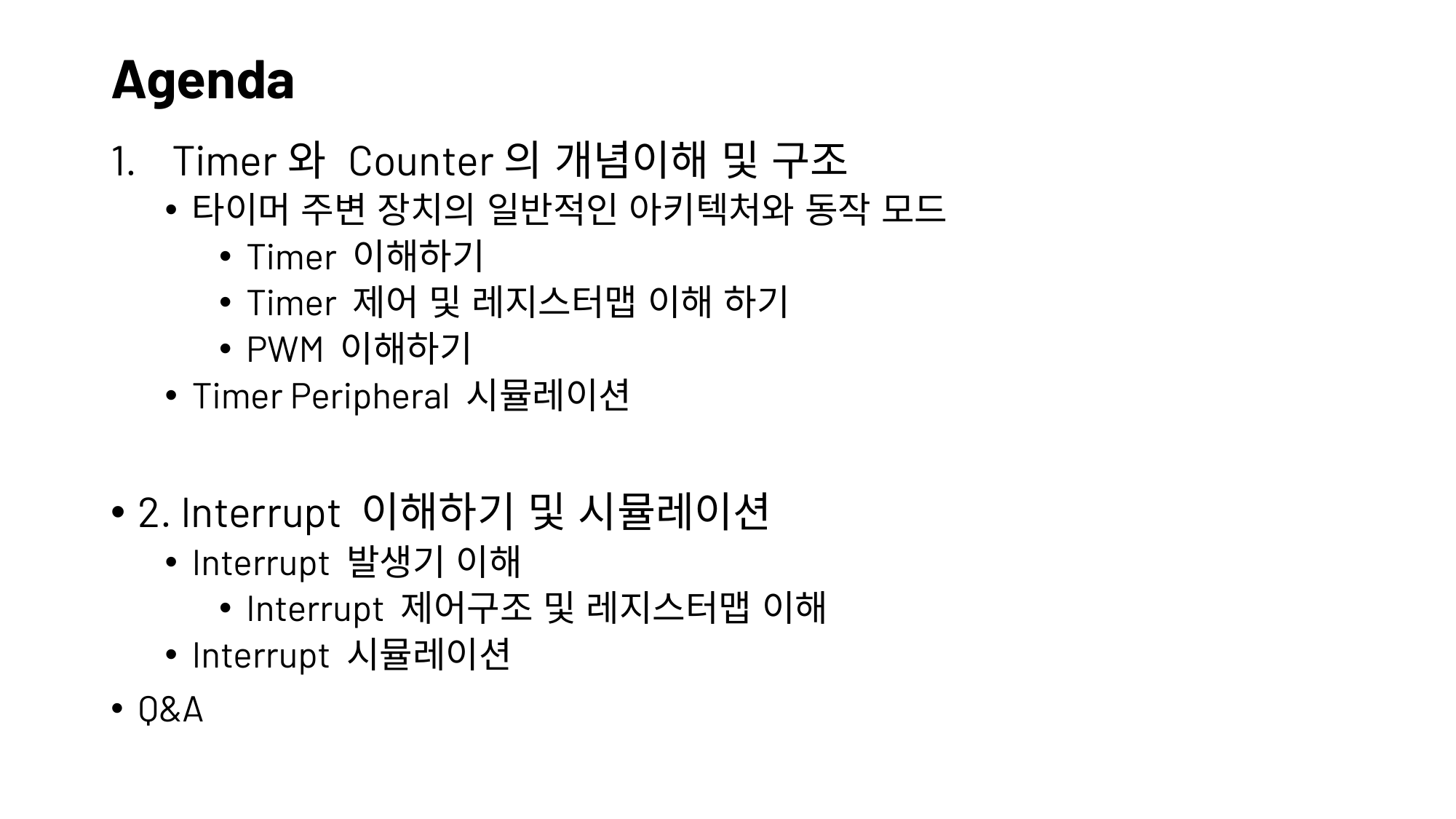

# Agenda
Timer와 Counter의 개념이해 및 구조
타이머 주변 장치의 일반적인 아키텍처와 동작 모드
Timer 이해하기
Timer 제어 및 레지스터맵 이해 하기
PWM 이해하기
Timer Peripheral 시뮬레이션

2. Interrupt 이해하기 및 시뮬레이션
Interrupt 발생기 이해
Interrupt 제어구조 및 레지스터맵 이해
Interrupt 시뮬레이션
Q&A